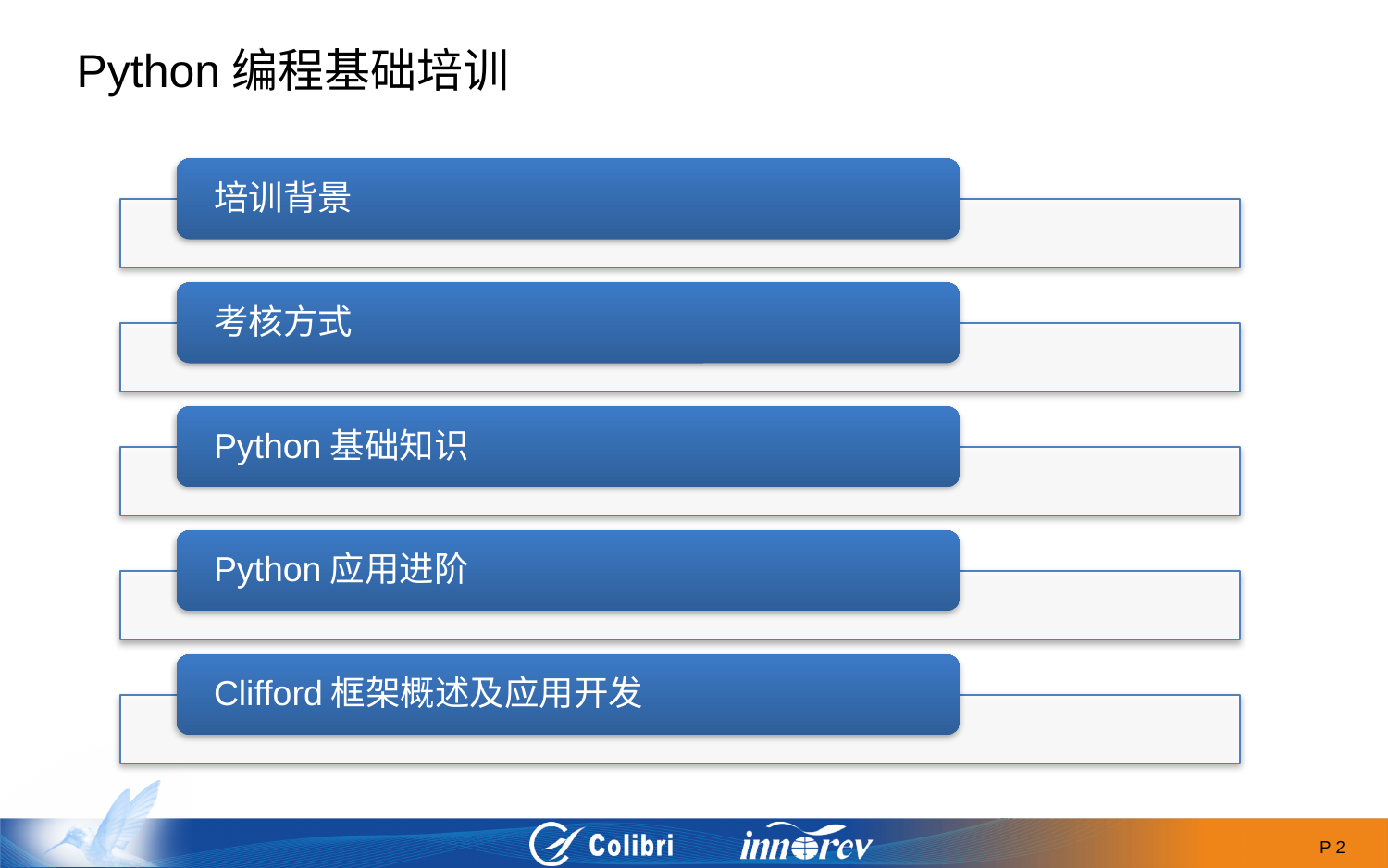

# Python编程基础培训
培训背景
考核方式
Python基础知识
Python应用进阶
Clifford框架概述及应用开发